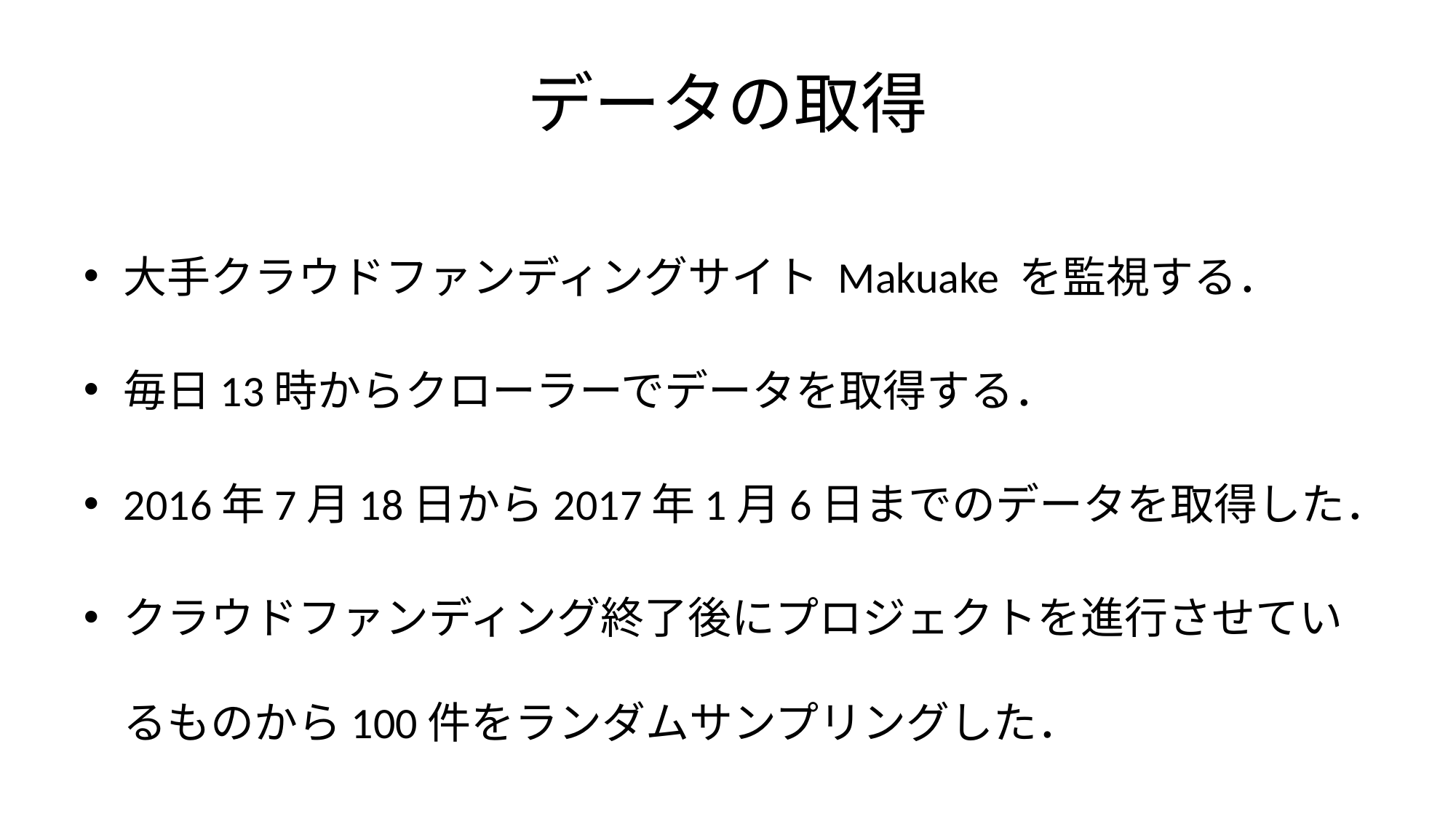

# データの取得
大手クラウドファンディングサイト Makuake を監視する．
毎日13時からクローラーでデータを取得する．
2016年7月18日から2017年1月6日までのデータを取得した．
クラウドファンディング終了後にプロジェクトを進行させているものから100件をランダムサンプリングした．